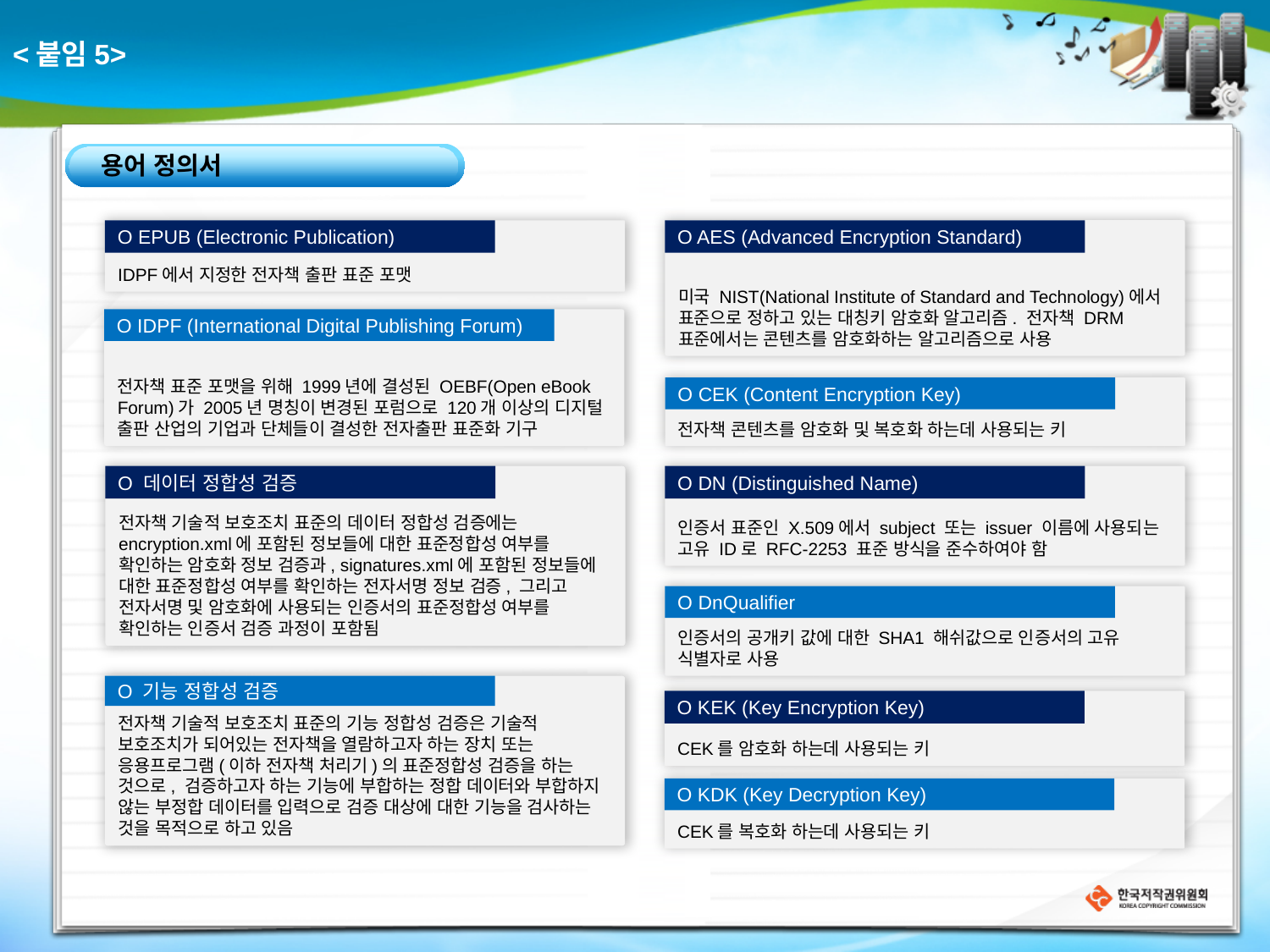

<붙임5>

용어 정의서
IDPF에서 지정한 전자책 출판 표준 포맷
O EPUB (Electronic Publication)
미국 NIST(National Institute of Standard and Technology)에서 표준으로 정하고 있는 대칭키 암호화 알고리즘. 전자책 DRM 표준에서는 콘텐츠를 암호화하는 알고리즘으로 사용
O AES (Advanced Encryption Standard)
전자책 표준 포맷을 위해 1999년에 결성된 OEBF(Open eBook Forum)가 2005년 명칭이 변경된 포럼으로 120개 이상의 디지털 출판 산업의 기업과 단체들이 결성한 전자출판 표준화 기구
O IDPF (International Digital Publishing Forum)
전자책 콘텐츠를 암호화 및 복호화 하는데 사용되는 키
O CEK (Content Encryption Key)
전자책 기술적 보호조치 표준의 데이터 정합성 검증에는 encryption.xml에 포함된 정보들에 대한 표준정합성 여부를 확인하는 암호화 정보 검증과, signatures.xml에 포함된 정보들에 대한 표준정합성 여부를 확인하는 전자서명 정보 검증, 그리고 전자서명 및 암호화에 사용되는 인증서의 표준정합성 여부를 확인하는 인증서 검증 과정이 포함됨
O 데이터 정합성 검증
인증서 표준인 X.509에서 subject 또는 issuer 이름에 사용되는 고유 ID로 RFC-2253 표준 방식을 준수하여야 함
O DN (Distinguished Name)
인증서의 공개키 값에 대한 SHA1 해쉬값으로 인증서의 고유 식별자로 사용
O DnQualifier
전자책 기술적 보호조치 표준의 기능 정합성 검증은 기술적 보호조치가 되어있는 전자책을 열람하고자 하는 장치 또는 응용프로그램(이하 전자책 처리기)의 표준정합성 검증을 하는 것으로, 검증하고자 하는 기능에 부합하는 정합 데이터와 부합하지 않는 부정합 데이터를 입력으로 검증 대상에 대한 기능을 검사하는 것을 목적으로 하고 있음
O 기능 정합성 검증
CEK를 암호화 하는데 사용되는 키
O KEK (Key Encryption Key)
CEK를 복호화 하는데 사용되는 키
O KDK (Key Decryption Key)